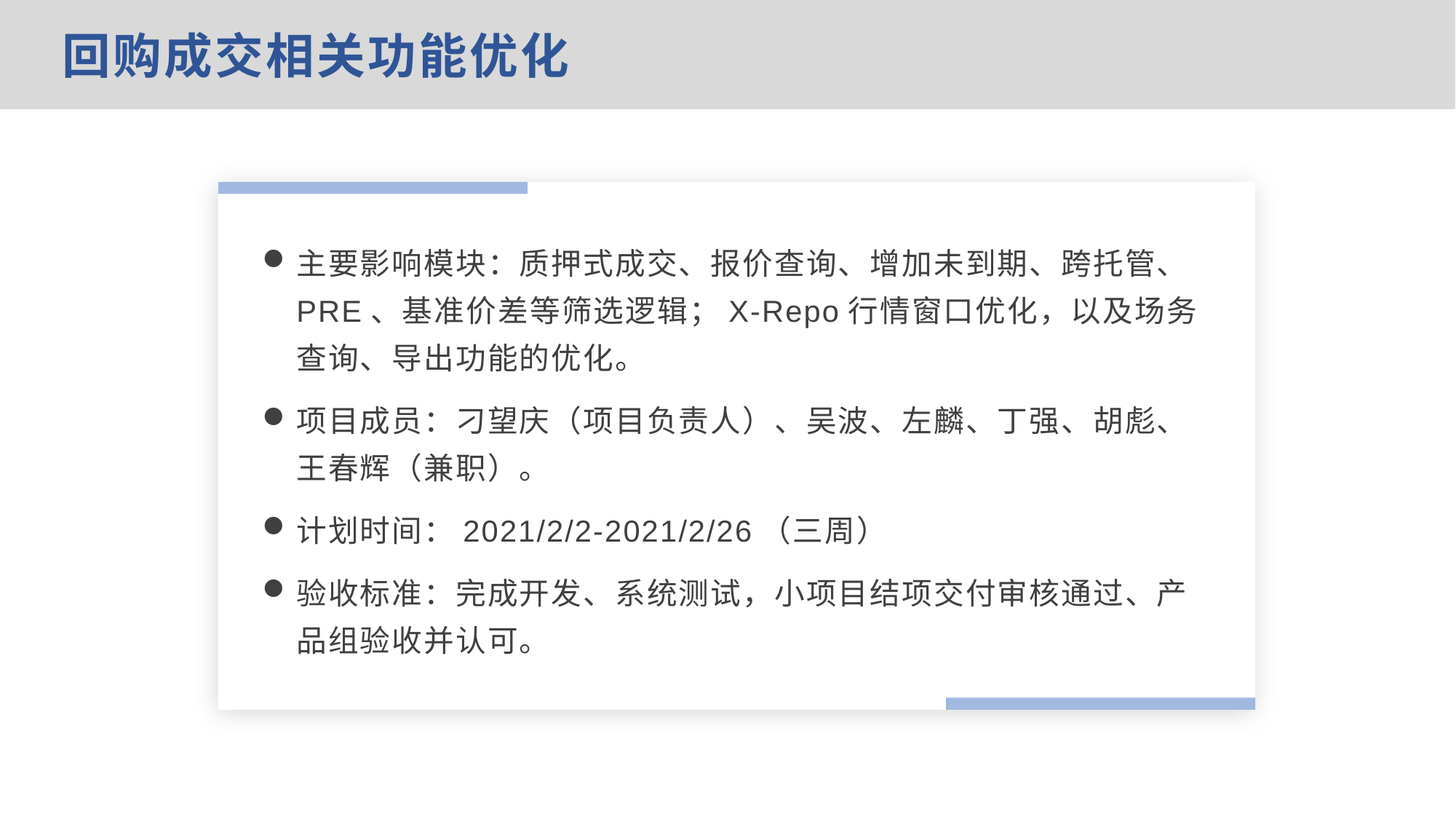

回购成交相关功能优化

主要影响模块：质押式成交、报价查询、增加未到期、跨托管、PRE、基准价差等筛选逻辑；X-Repo行情窗口优化，以及场务查询、导出功能的优化。
项目成员：刁望庆（项目负责人）、吴波、左麟、丁强、胡彪、王春辉（兼职）。
计划时间：2021/2/2-2021/2/26（三周）
验收标准：完成开发、系统测试，小项目结项交付审核通过、产品组验收并认可。